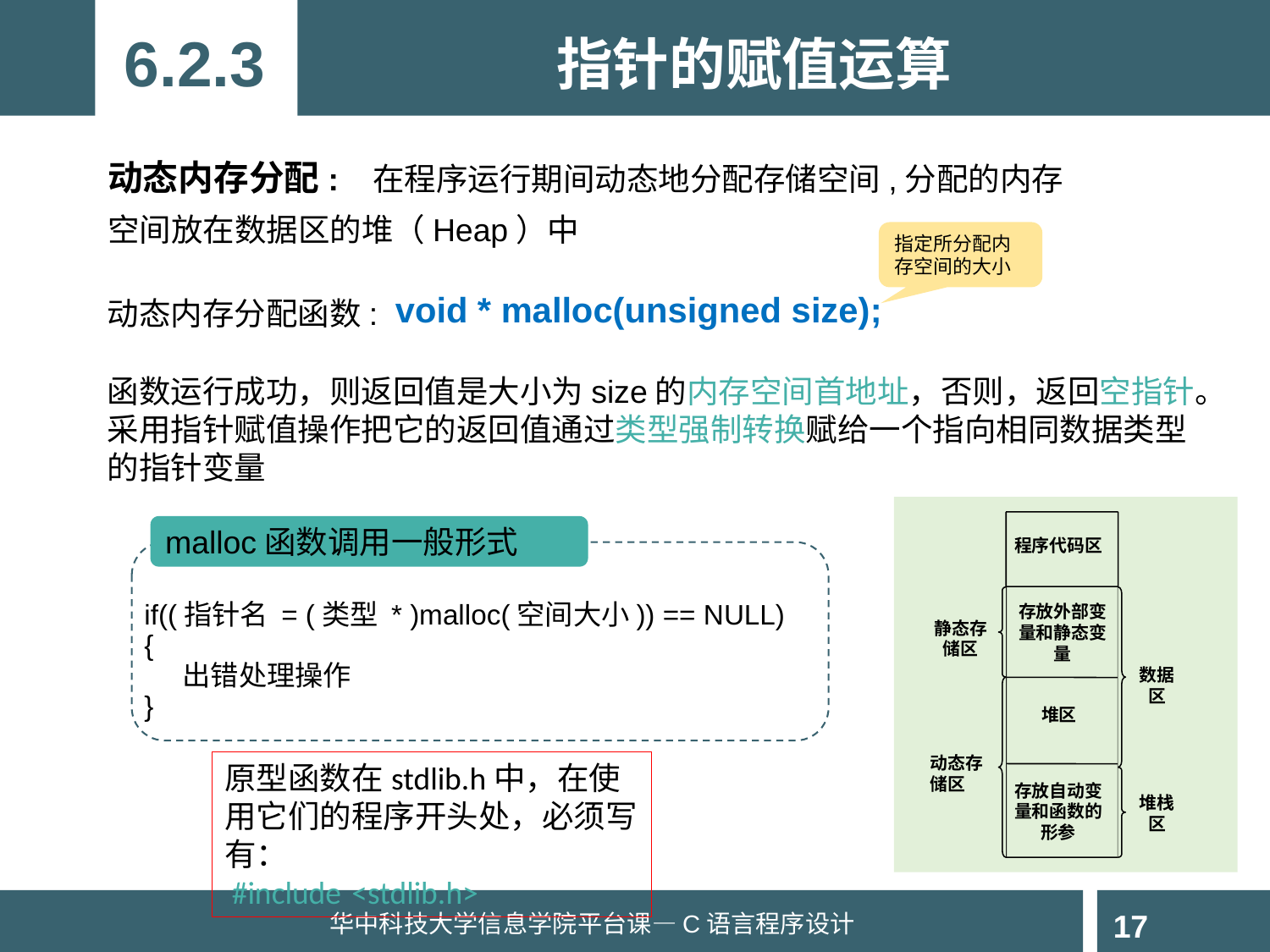

6.2.3
指针的赋值运算
动态内存分配:   在程序运行期间动态地分配存储空间,分配的内存空间放在数据区的堆（Heap）中
指定所分配内存空间的大小
void * malloc(unsigned size);
动态内存分配函数:
函数运行成功，则返回值是大小为size的内存空间首地址，否则，返回空指针。
采用指针赋值操作把它的返回值通过类型强制转换赋给一个指向相同数据类型的指针变量

程序代码区

存放外部变量和静态变量
静态存储区
数据区

堆区
动态存储区

存放自动变量和函数的形参
堆栈区

malloc函数调用一般形式

if((指针名 = (类型 * )malloc(空间大小)) == NULL)
{
     出错处理操作
}
原型函数在stdlib.h中，在使用它们的程序开头处，必须写有：
 #include 	<stdlib.h>